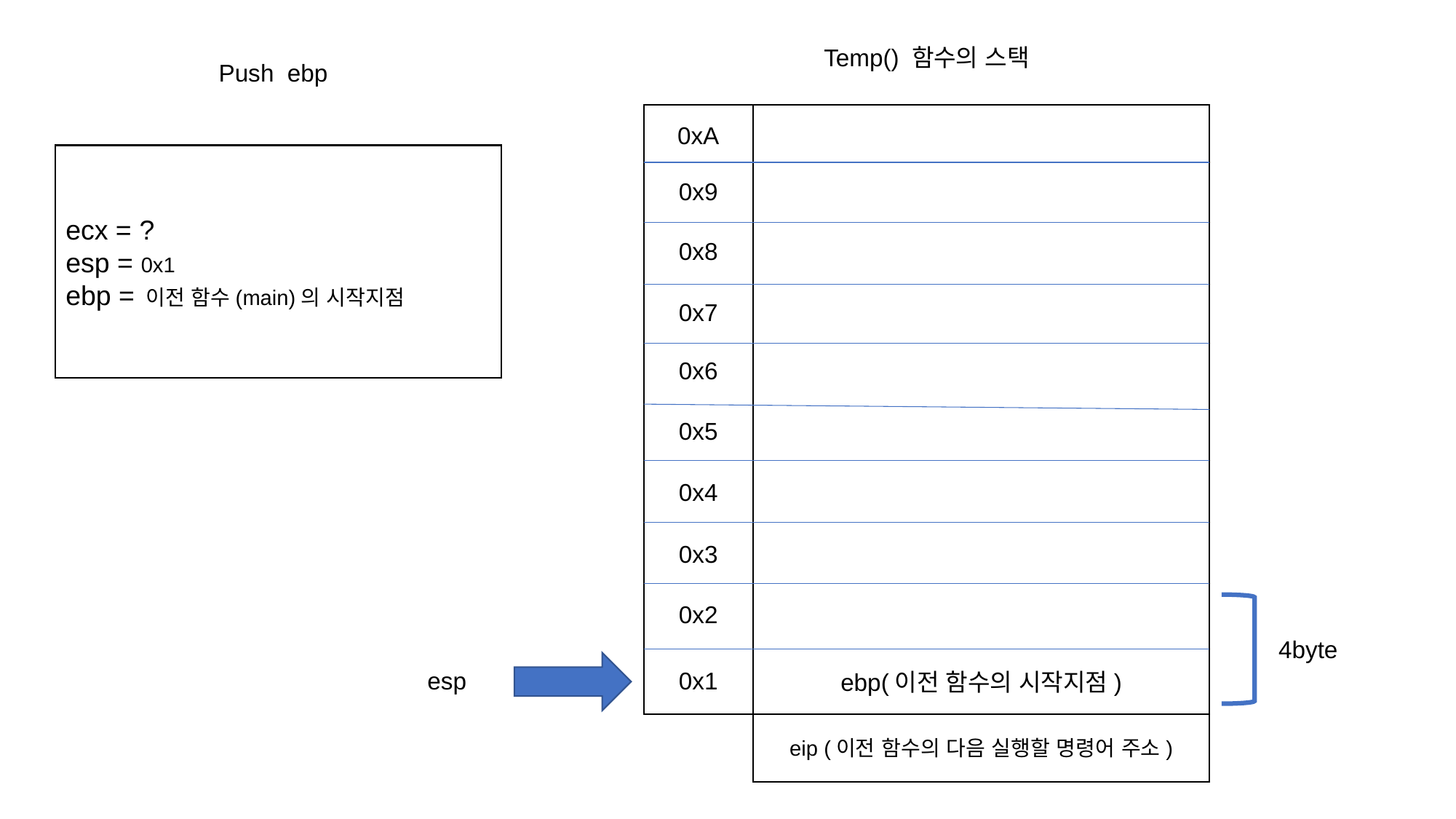

Temp() 함수의 스택
Push  ebp

0xA
ecx = ?
esp = 0x1
ebp = 이전 함수(main)의 시작지점
0x9
0x8
0x7
0x6
0x5
0x4
0x3
0x2

4byte

esp
0x1
ebp(이전 함수의 시작지점)

eip (이전 함수의 다음 실행할 명령어 주소)